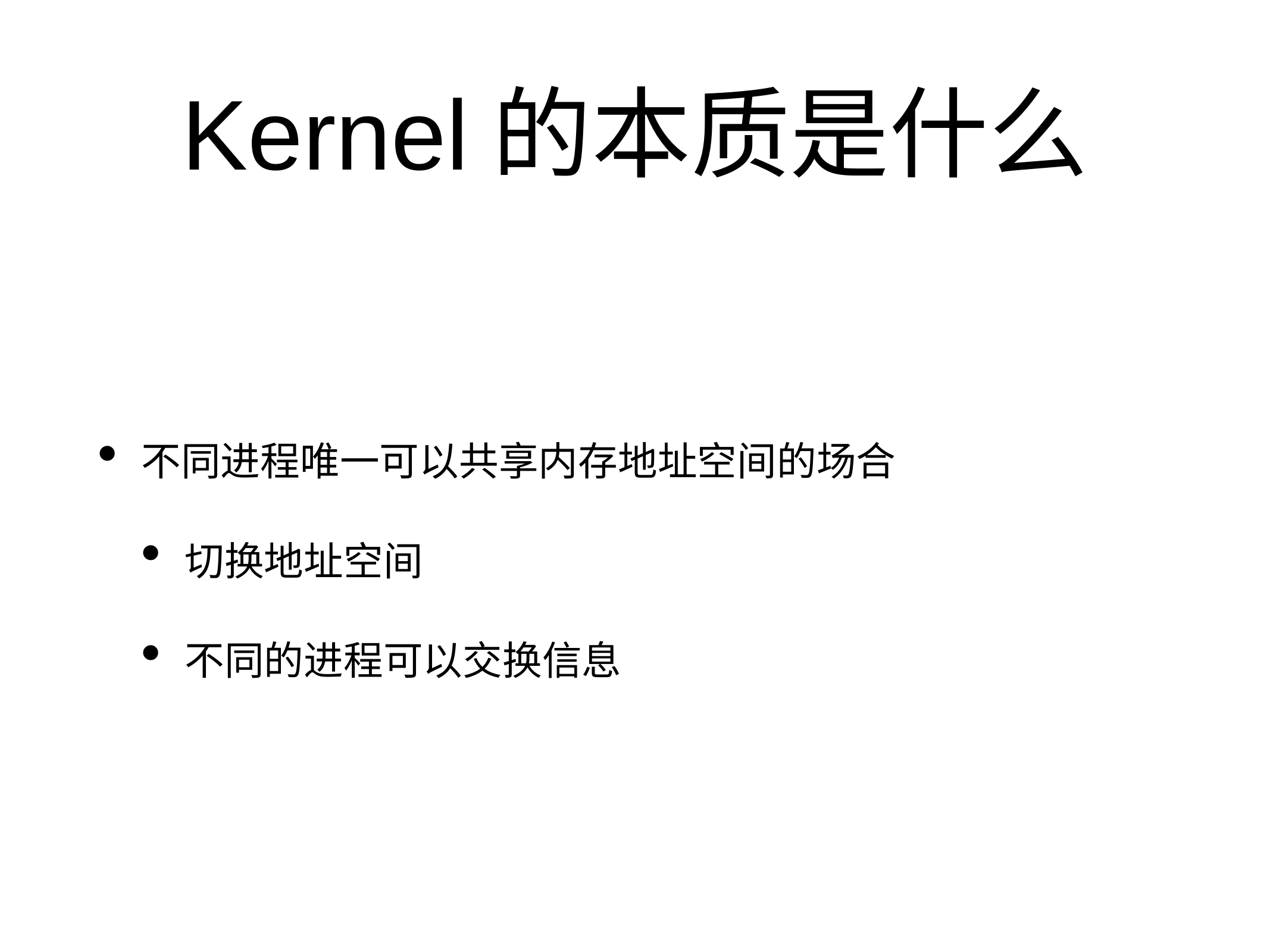

# Kernel的本质是什么
不同进程唯一可以共享内存地址空间的场合
切换地址空间
不同的进程可以交换信息